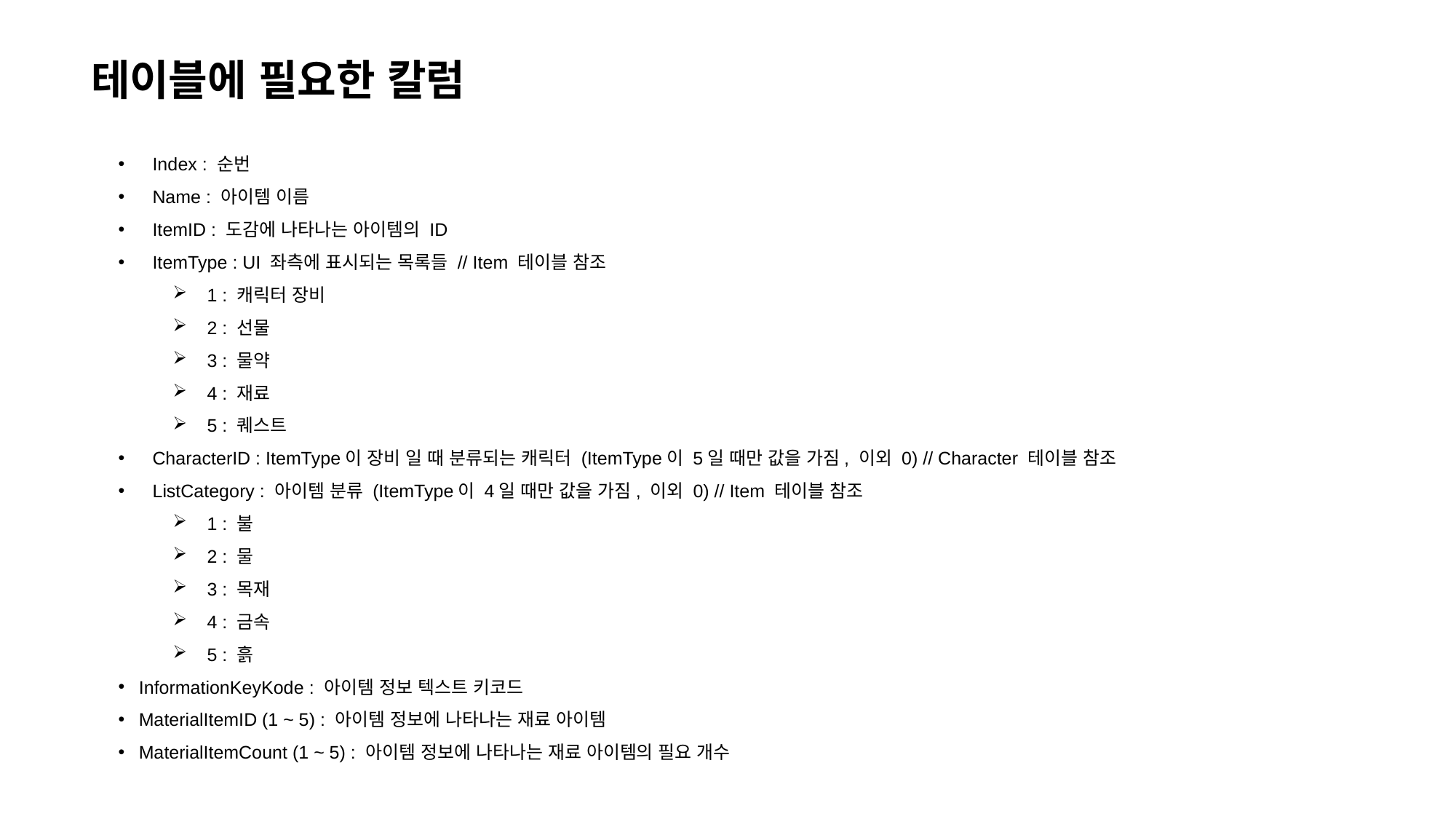

테이블에 필요한 칼럼
Index : 순번
Name : 아이템 이름
ItemID : 도감에 나타나는 아이템의 ID
ItemType : UI 좌측에 표시되는 목록들 // Item 테이블 참조
1 : 캐릭터 장비
2 : 선물
3 : 물약
4 : 재료
5 : 퀘스트
CharacterID : ItemType이 장비 일 때 분류되는 캐릭터 (ItemType이 5일 때만 값을 가짐, 이외 0) // Character 테이블 참조
ListCategory : 아이템 분류 (ItemType이 4일 때만 값을 가짐, 이외 0) // Item 테이블 참조
1 : 불
2 : 물
3 : 목재
4 : 금속
5 : 흙
InformationKeyKode : 아이템 정보 텍스트 키코드
MaterialItemID (1 ~ 5) : 아이템 정보에 나타나는 재료 아이템
MaterialItemCount (1 ~ 5) : 아이템 정보에 나타나는 재료 아이템의 필요 개수